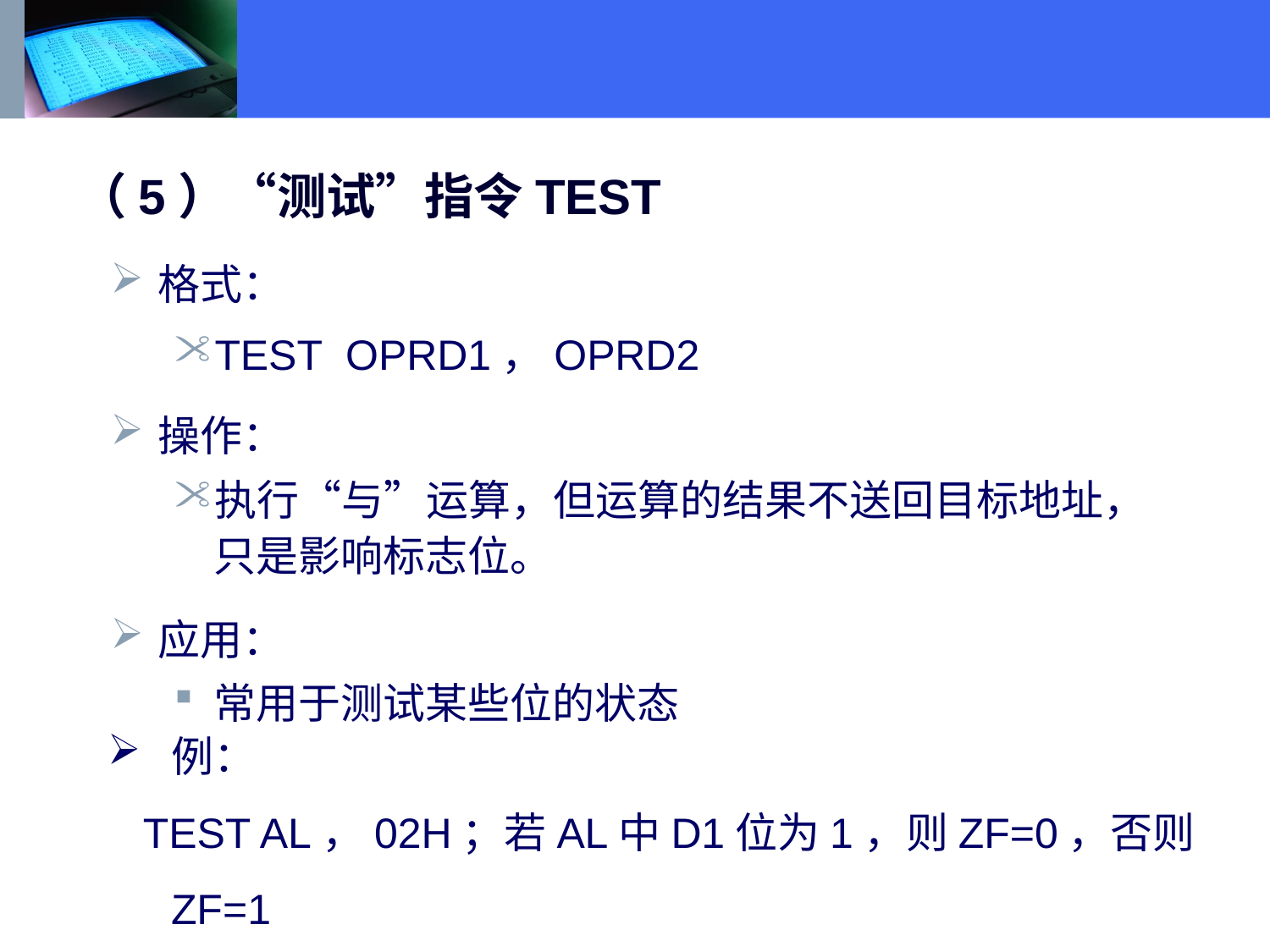

（5）“测试”指令TEST
格式：
TEST  OPRD1，OPRD2
操作：
执行“与”运算，但运算的结果不送回目标地址，只是影响标志位。
应用：
常用于测试某些位的状态
例：
   TEST AL，02H；若AL中D1位为1，则ZF=0，否则ZF=1
   TEST AX，8000H；若AX中最高位为1，则ZF=0，否则ZF=1